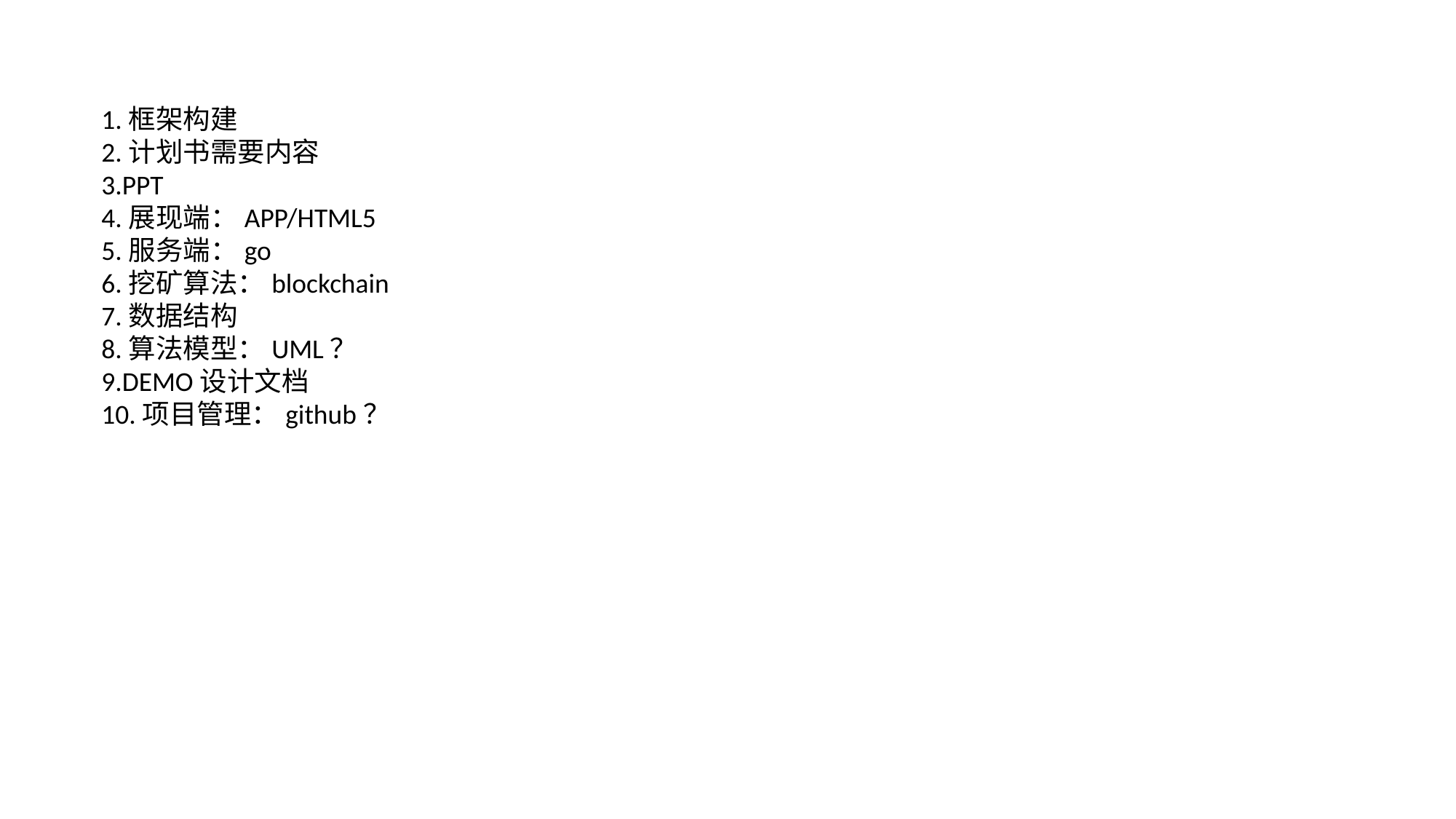

1.框架构建
2.计划书需要内容
3.PPT
4.展现端：APP/HTML5
5.服务端：go
6.挖矿算法：blockchain
7.数据结构
8.算法模型：UML？
9.DEMO设计文档
10.项目管理：github？